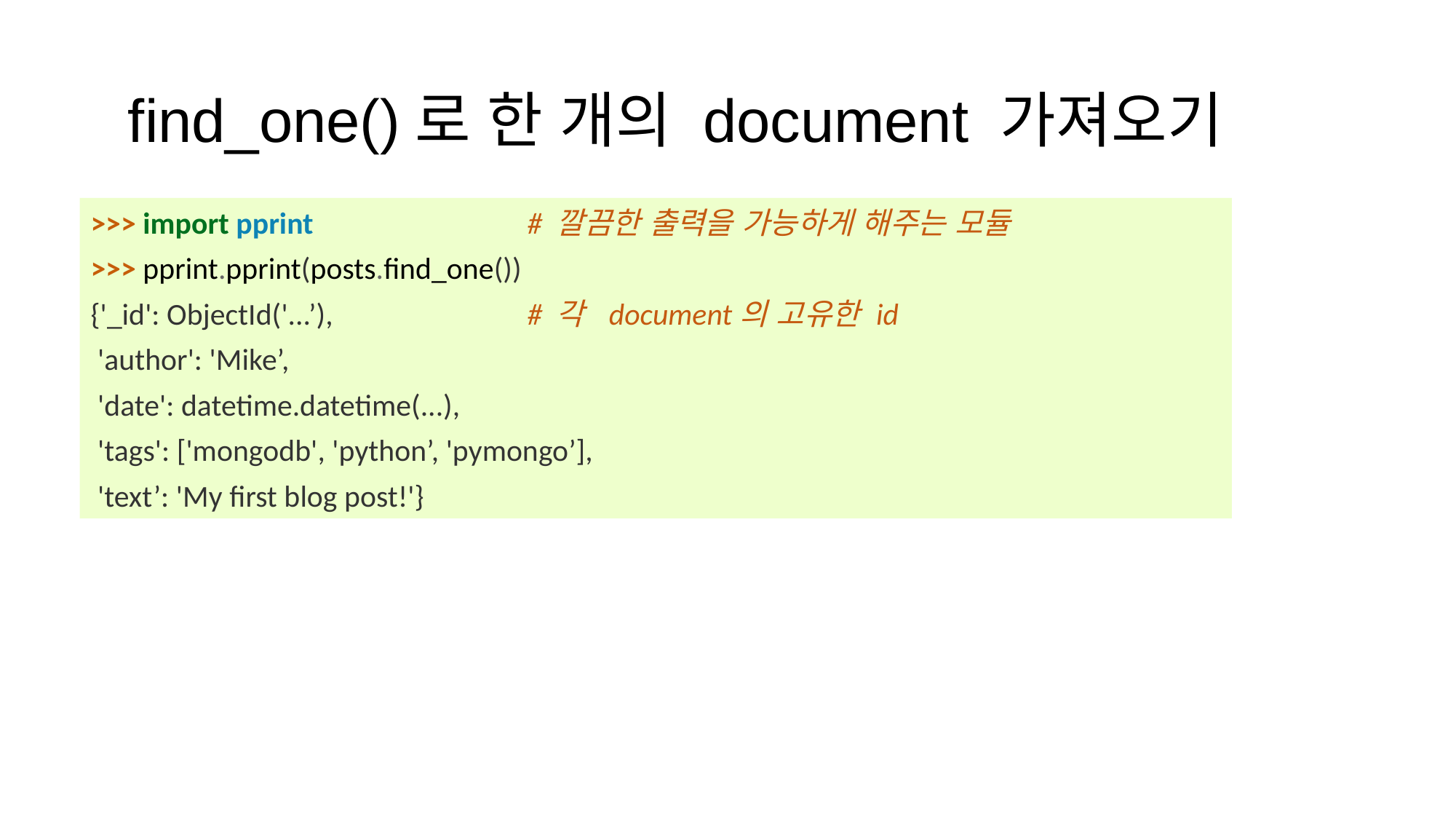

# find_one()로 한 개의 document 가져오기
>>> import pprint 		# 깔끔한 출력을 가능하게 해주는 모듈
>>> pprint.pprint(posts.find_one())
{'_id': ObjectId('...’), 		# 각  document의 고유한 id
 'author': 'Mike’,
 'date': datetime.datetime(...),
 'tags': ['mongodb', 'python’, 'pymongo’],
 'text’: 'My first blog post!'}